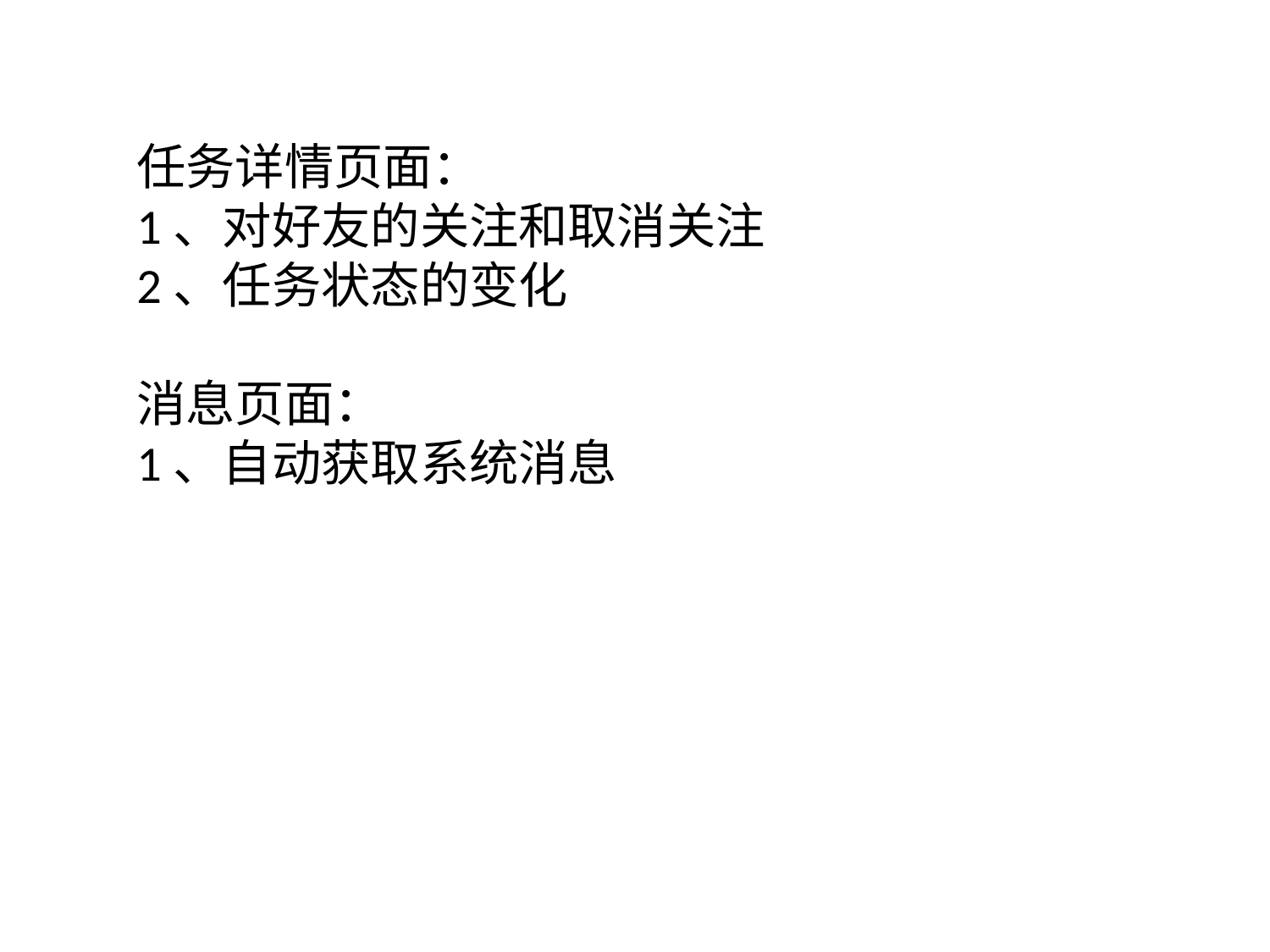

任务详情页面：
1、对好友的关注和取消关注
2、任务状态的变化

消息页面：
1、自动获取系统消息